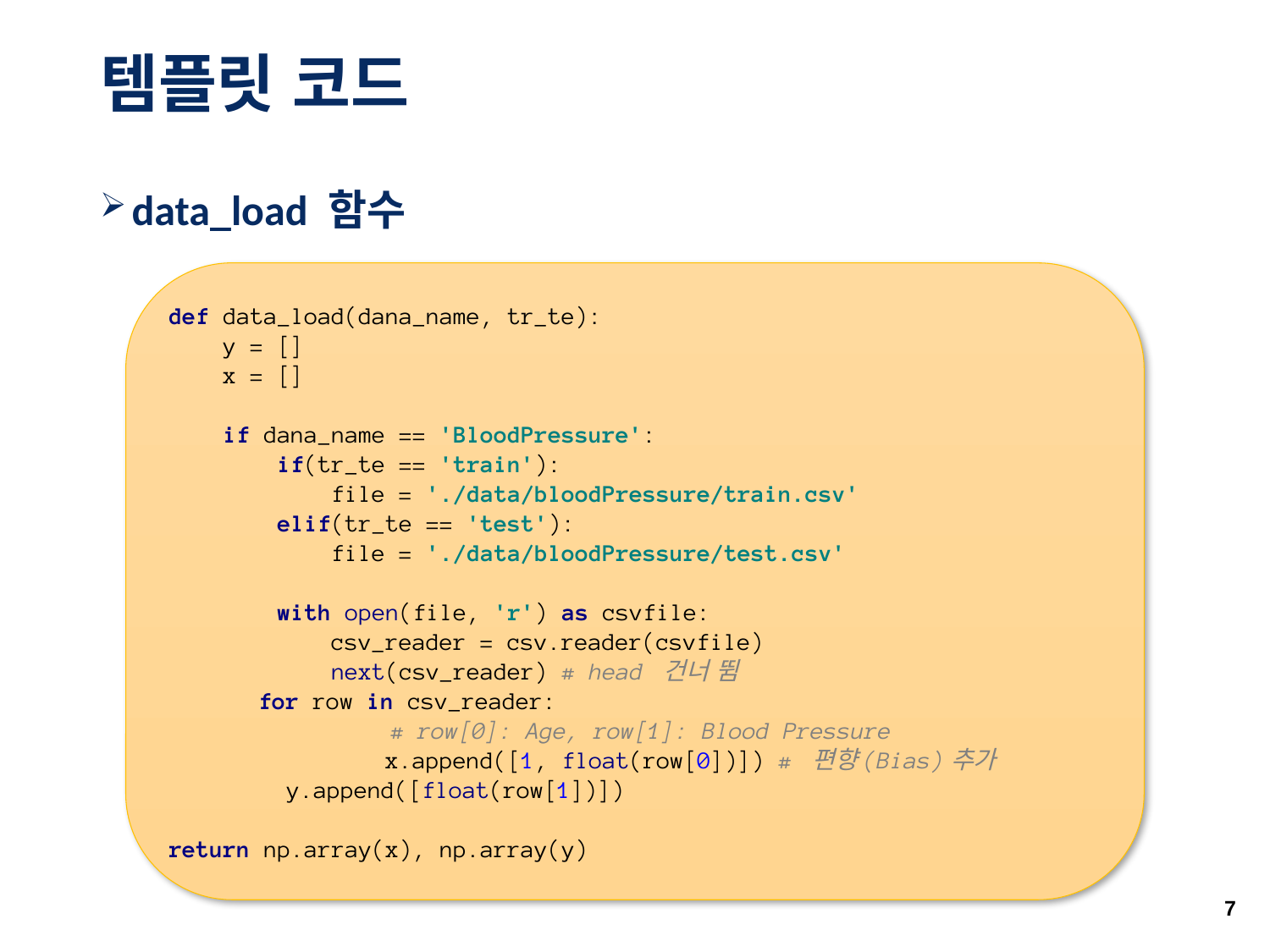

# 템플릿 코드
data_load 함수

def data_load(dana_name, tr_te):
    y = []
    x = []
    if dana_name == 'BloodPressure':
        if(tr_te == 'train'):
            file = './data/bloodPressure/train.csv'
        elif(tr_te == 'test'):
            file = './data/bloodPressure/test.csv'
        with open(file, 'r') as csvfile:
            csv_reader = csv.reader(csvfile)
            next(csv_reader) # head 건너 뜀
            for row in csv_reader:
	       # row[0]: Age, row[1]: Blood Pressure
                x.append([1, float(row[0])]) # 편향(Bias)추가
                y.append([float(row[1])])
return np.array(x), np.array(y)
7